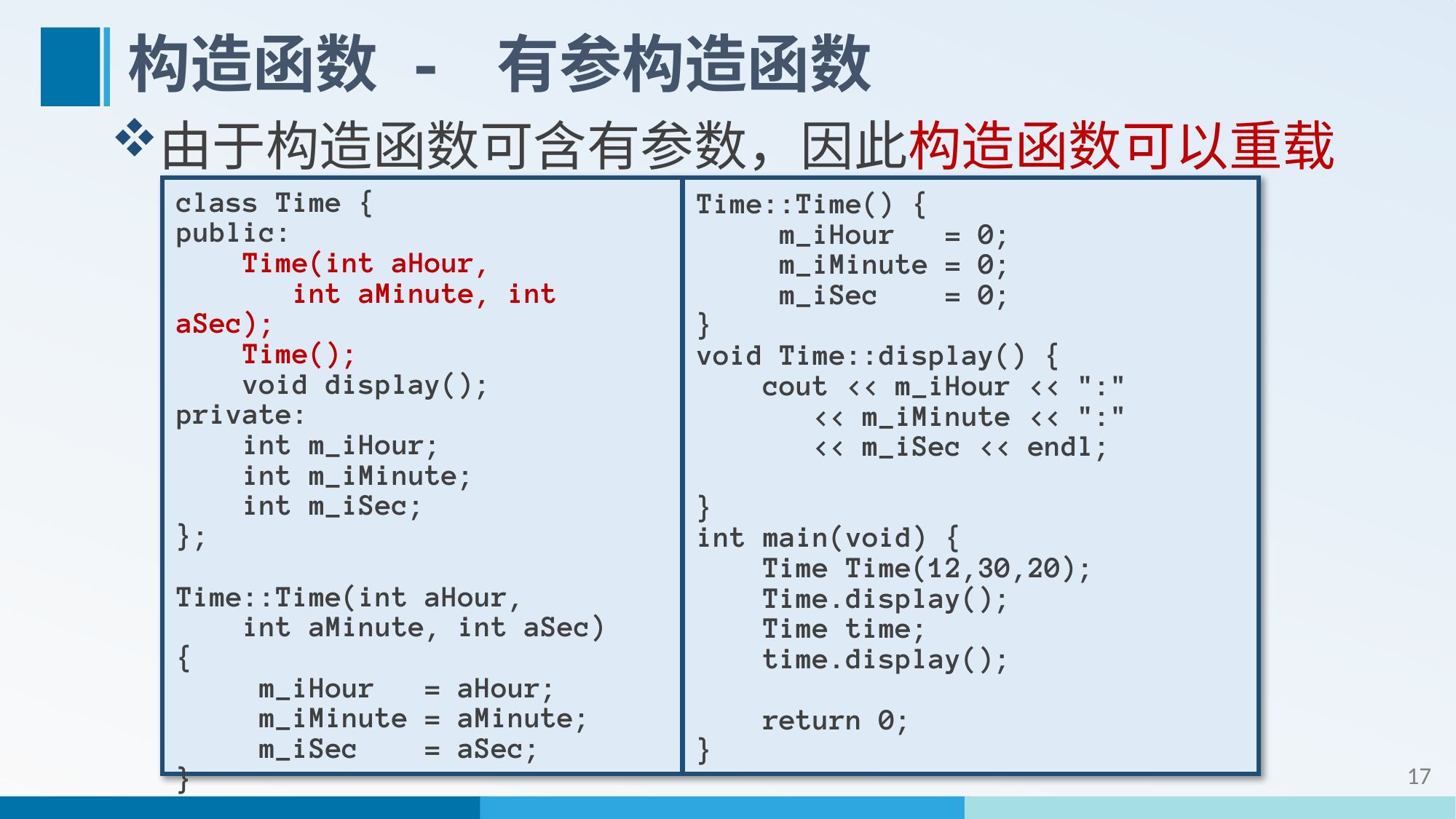

# 构造函数 - 有参构造函数
由于构造函数可含有参数，因此构造函数可以重载

class Time {
public:
    Time(int aHour,
       int aMinute, int aSec);
    Time();
    void display();
private:
    int m_iHour;
    int m_iMinute;
    int m_iSec;
};

Time::Time(int aHour,
    int aMinute, int aSec)
{
     m_iHour   = aHour;
     m_iMinute = aMinute;
     m_iSec    = aSec;
}
Time::Time() {
     m_iHour   = 0;
     m_iMinute = 0;
     m_iSec    = 0;
}
void Time::display() {
    cout << m_iHour << ":"
       << m_iMinute << ":"
       << m_iSec << endl;

}
int main(void) {
    Time Time(12,30,20);
    Time.display();
    Time time;
    time.display();

    return 0;
}